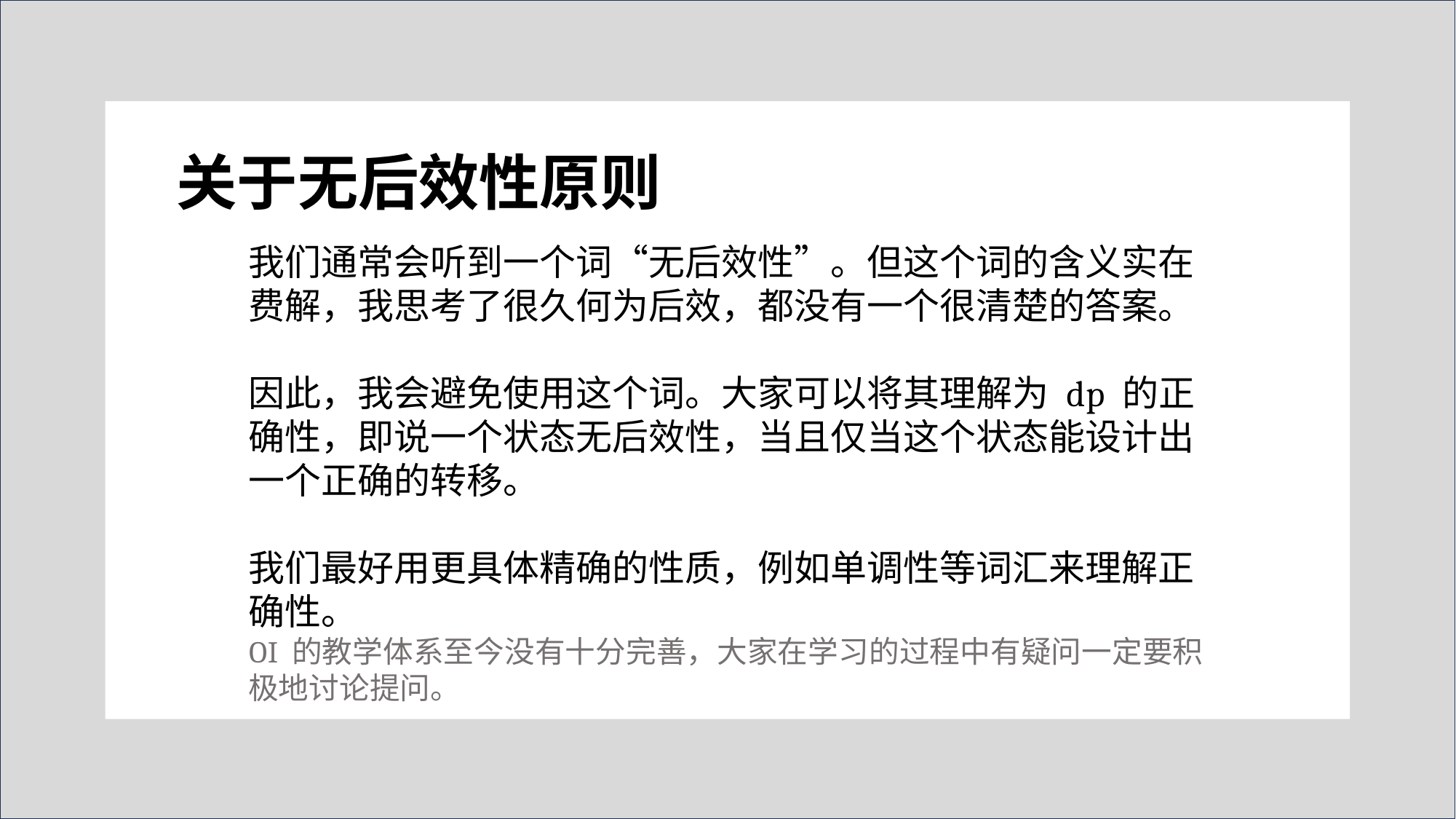

关于无后效性原则
我们通常会听到一个词“无后效性”。但这个词的含义实在费解，我思考了很久何为后效，都没有一个很清楚的答案。

因此，我会避免使用这个词。大家可以将其理解为 dp 的正确性，即说一个状态无后效性，当且仅当这个状态能设计出一个正确的转移。

我们最好用更具体精确的性质，例如单调性等词汇来理解正确性。
OI 的教学体系至今没有十分完善，大家在学习的过程中有疑问一定要积极地讨论提问。